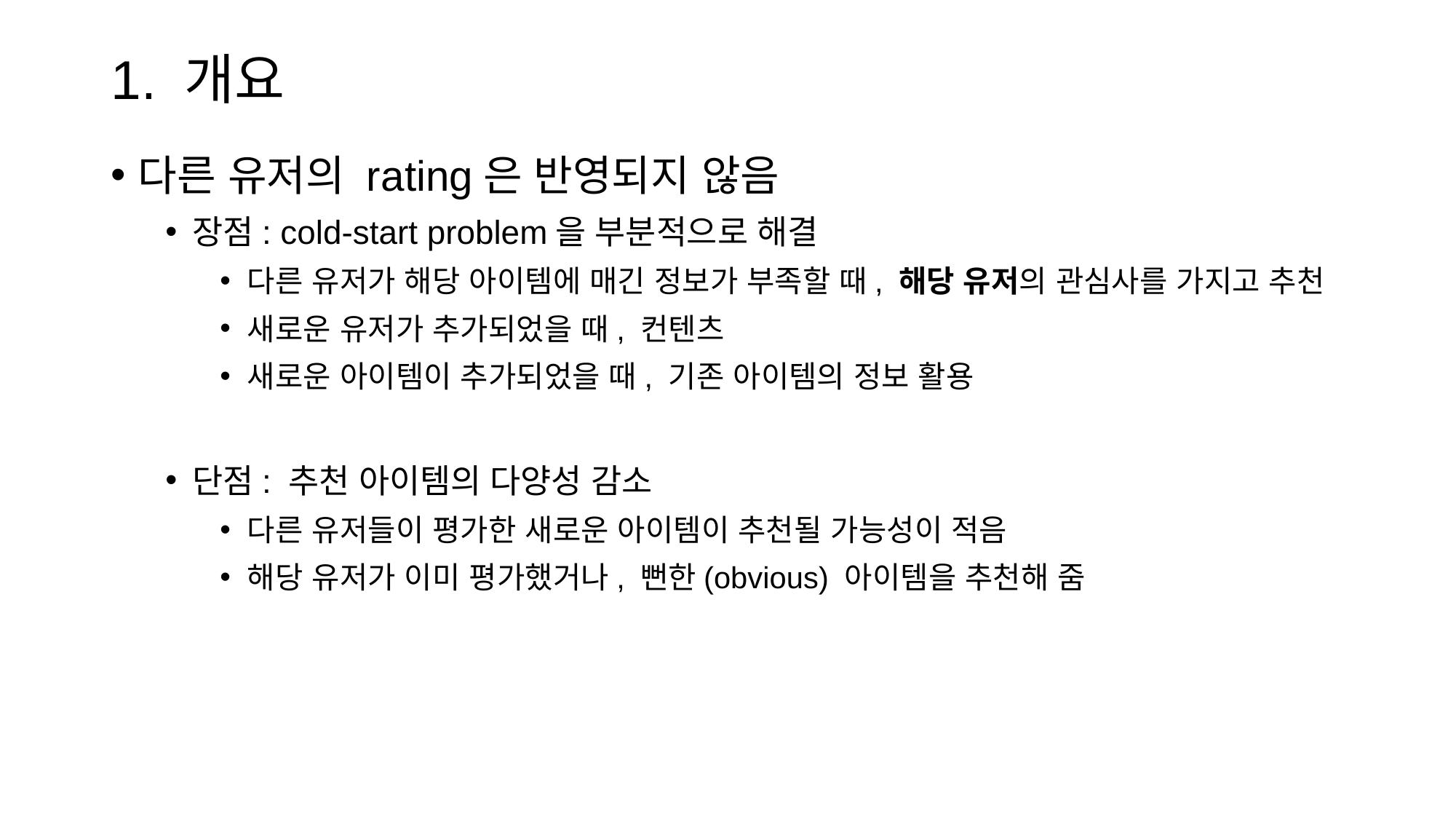

# 1. 개요
다른 유저의 rating은 반영되지 않음
장점: cold-start problem을 부분적으로 해결
다른 유저가 해당 아이템에 매긴 정보가 부족할 때, 해당 유저의 관심사를 가지고 추천
새로운 유저가 추가되었을 때, 컨텐츠
새로운 아이템이 추가되었을 때, 기존 아이템의 정보 활용

단점: 추천 아이템의 다양성 감소
다른 유저들이 평가한 새로운 아이템이 추천될 가능성이 적음
해당 유저가 이미 평가했거나, 뻔한(obvious) 아이템을 추천해 줌